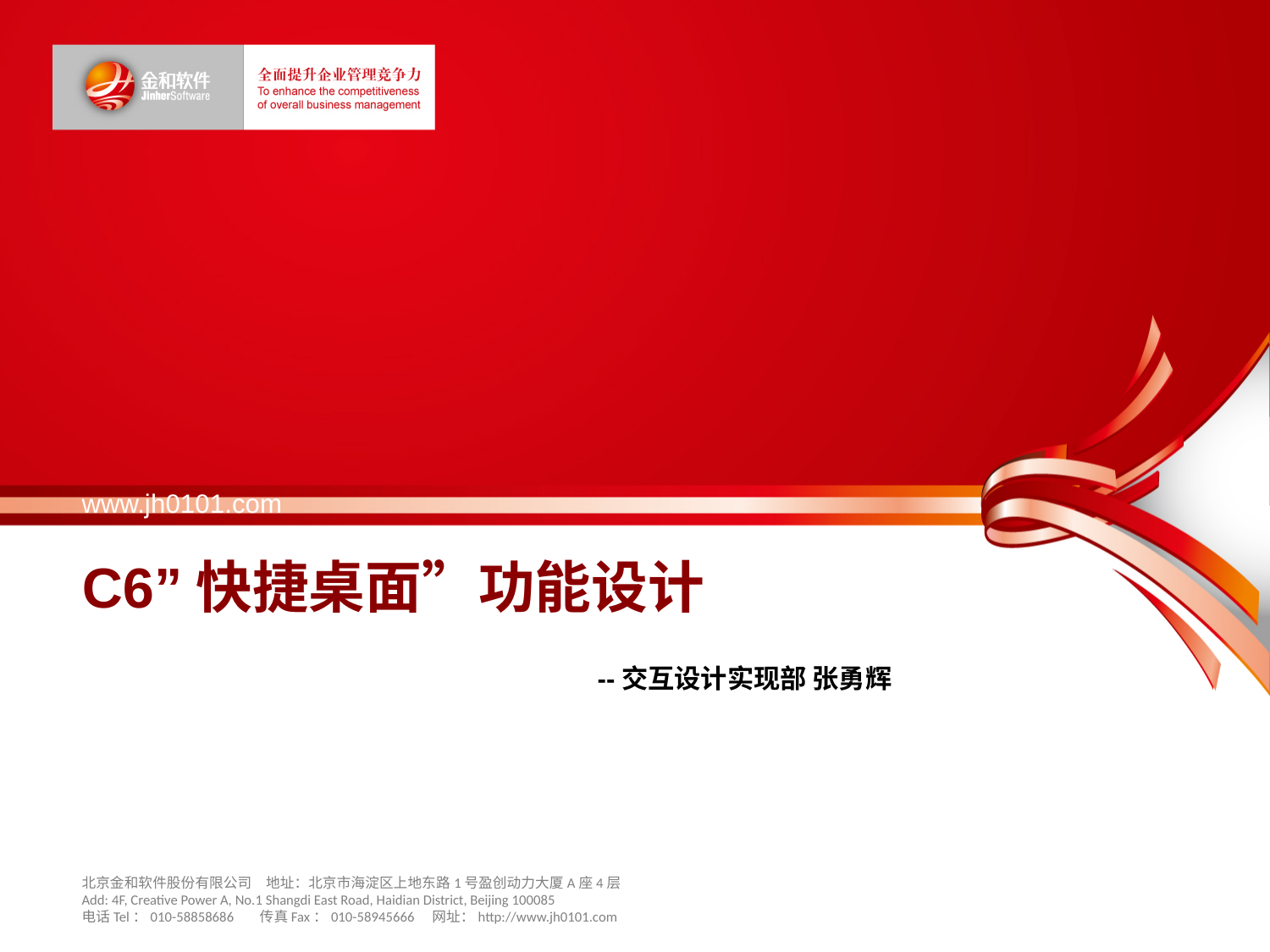

www.jh0101.com
# C6”快捷桌面”功能设计
--交互设计实现部 张勇辉
北京金和软件股份有限公司　地址：北京市海淀区上地东路1号盈创动力大厦A座4层
Add: 4F, Creative Power A, No.1 Shangdi East Road, Haidian District, Beijing 100085
电话Tel：010-58858686       传真Fax：010-58945666　网址：http://www.jh0101.com